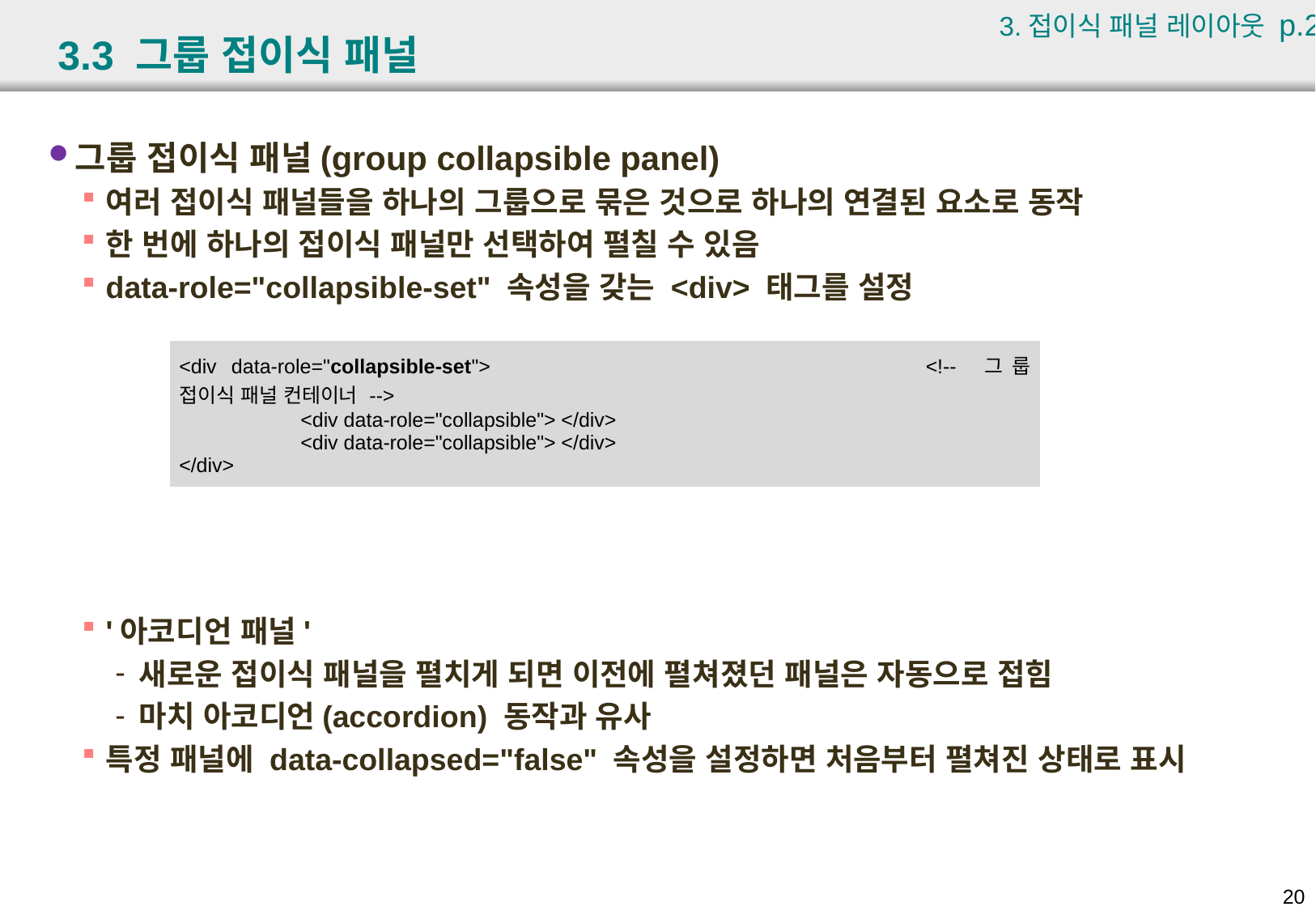

3.접이식 패널 레이아웃 p.296
# 3.3 그룹 접이식 패널
그룹 접이식 패널(group collapsible panel)
여러 접이식 패널들을 하나의 그룹으로 묶은 것으로 하나의 연결된 요소로 동작
한 번에 하나의 접이식 패널만 선택하여 펼칠 수 있음
data-role="collapsible-set" 속성을 갖는 <div> 태그를 설정

'아코디언 패널'
새로운 접이식 패널을 펼치게 되면 이전에 펼쳐졌던 패널은 자동으로 접힘
마치 아코디언(accordion) 동작과 유사
특정 패널에 data-collapsed="false" 속성을 설정하면 처음부터 펼쳐진 상태로 표시

| <div data-role="collapsible-set"> <!-- 그룹 접이식 패널 컨테이너 --> <div data-role="collapsible"> </div> <div data-role="collapsible"> </div> </div> |
| --- |